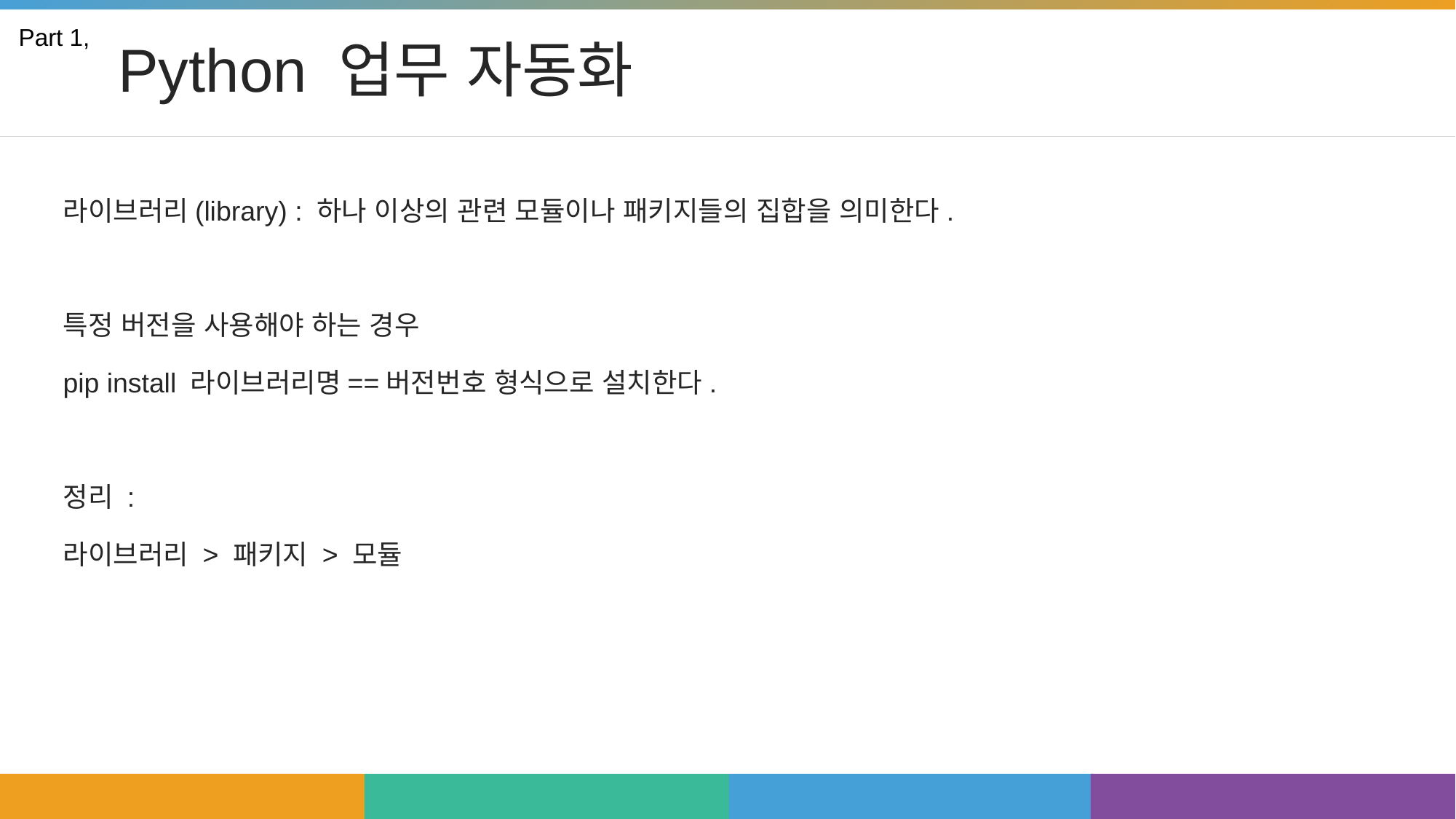

# Python 업무 자동화
Part 1,
라이브러리(library) : 하나 이상의 관련 모듈이나 패키지들의 집합을 의미한다.

특정 버전을 사용해야 하는 경우
pip install 라이브러리명==버전번호 형식으로 설치한다.

정리 :
라이브러리 > 패키지 > 모듈